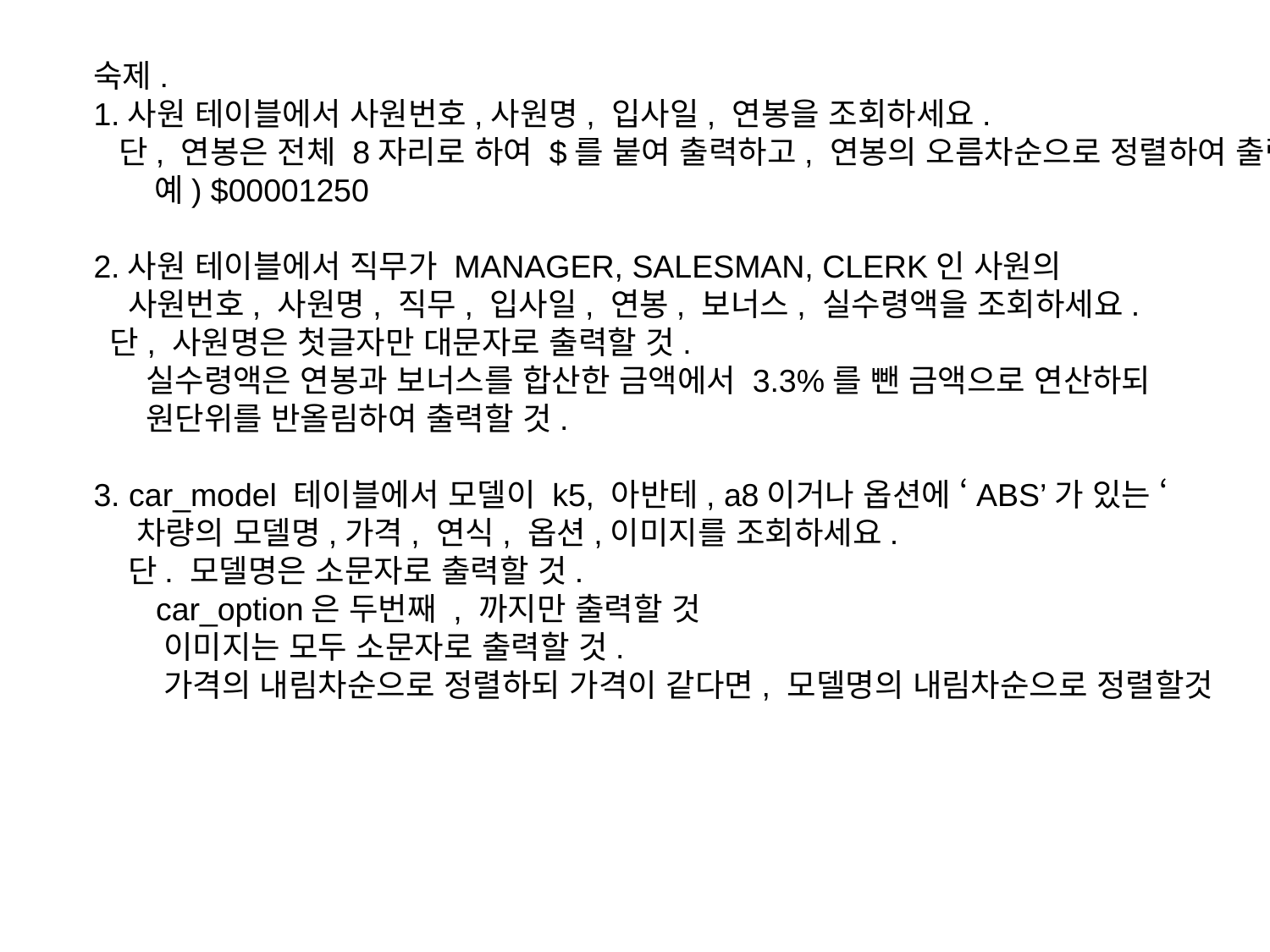

숙제.
1.사원 테이블에서 사원번호,사원명, 입사일, 연봉을 조회하세요.
  단, 연봉은 전체 8자리로 하여 $를 붙여 출력하고, 연봉의 오름차순으로 정렬하여 출력하세요
      예) $00001250

2.사원 테이블에서 직무가 MANAGER, SALESMAN, CLERK인 사원의
   사원번호, 사원명, 직무, 입사일, 연봉, 보너스, 실수령액을 조회하세요.
 단, 사원명은 첫글자만 대문자로 출력할 것.
     실수령액은 연봉과 보너스를 합산한 금액에서 3.3%를 뺀 금액으로 연산하되
     원단위를 반올림하여 출력할 것.

3. car_model 테이블에서 모델이 k5, 아반테, a8이거나 옵션에 ‘ABS’가 있는 ‘
    차량의 모델명,가격, 연식, 옵션,이미지를 조회하세요.
   단. 모델명은 소문자로 출력할 것.
       car_option은 두번째 , 까지만 출력할 것
       이미지는 모두 소문자로 출력할 것.
       가격의 내림차순으로 정렬하되 가격이 같다면, 모델명의 내림차순으로 정렬할것